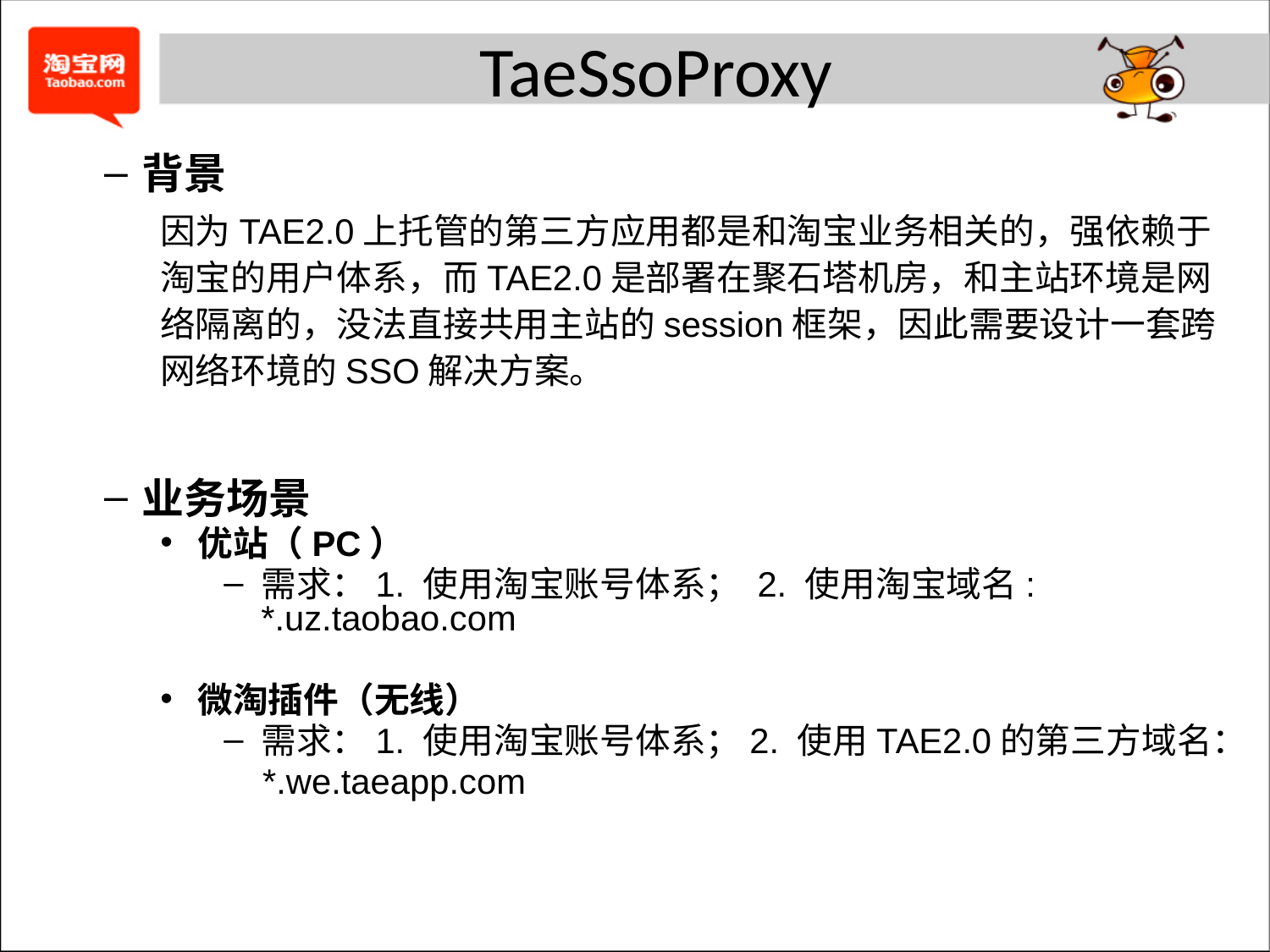

# TaeSsoProxy
背景
因为TAE2.0上托管的第三方应用都是和淘宝业务相关的，强依赖于淘宝的用户体系，而TAE2.0是部署在聚石塔机房，和主站环境是网络隔离的，没法直接共用主站的session框架，因此需要设计一套跨网络环境的SSO解决方案。

业务场景
优站（PC）
需求：1. 使用淘宝账号体系； 2. 使用淘宝域名: *.uz.taobao.com

微淘插件（无线）
需求：1. 使用淘宝账号体系；2. 使用TAE2.0的第三方域名：
    *.we.taeapp.com